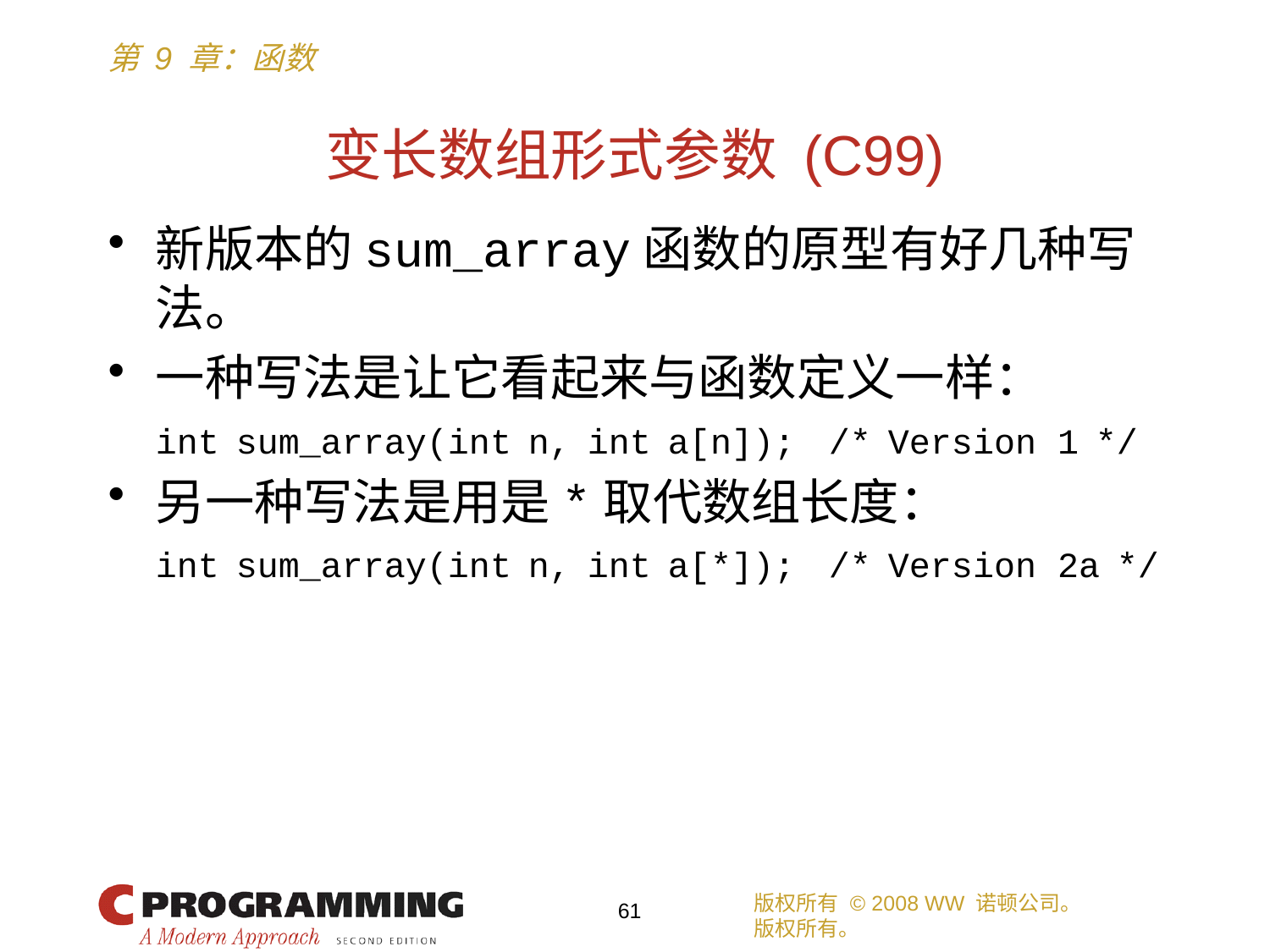

# 变长数组形式参数 (C99)
新版本的sum_array函数的原型有好几种写法。
一种写法是让它看起来与函数定义一样：
	int sum_array(int n, int a[n]);  /* Version 1 */
另一种写法是用是*取代数组长度：
	int sum_array(int n, int a[*]);  /* Version 2a */
版权所有 © 2008 WW 诺顿公司。
版权所有。
61